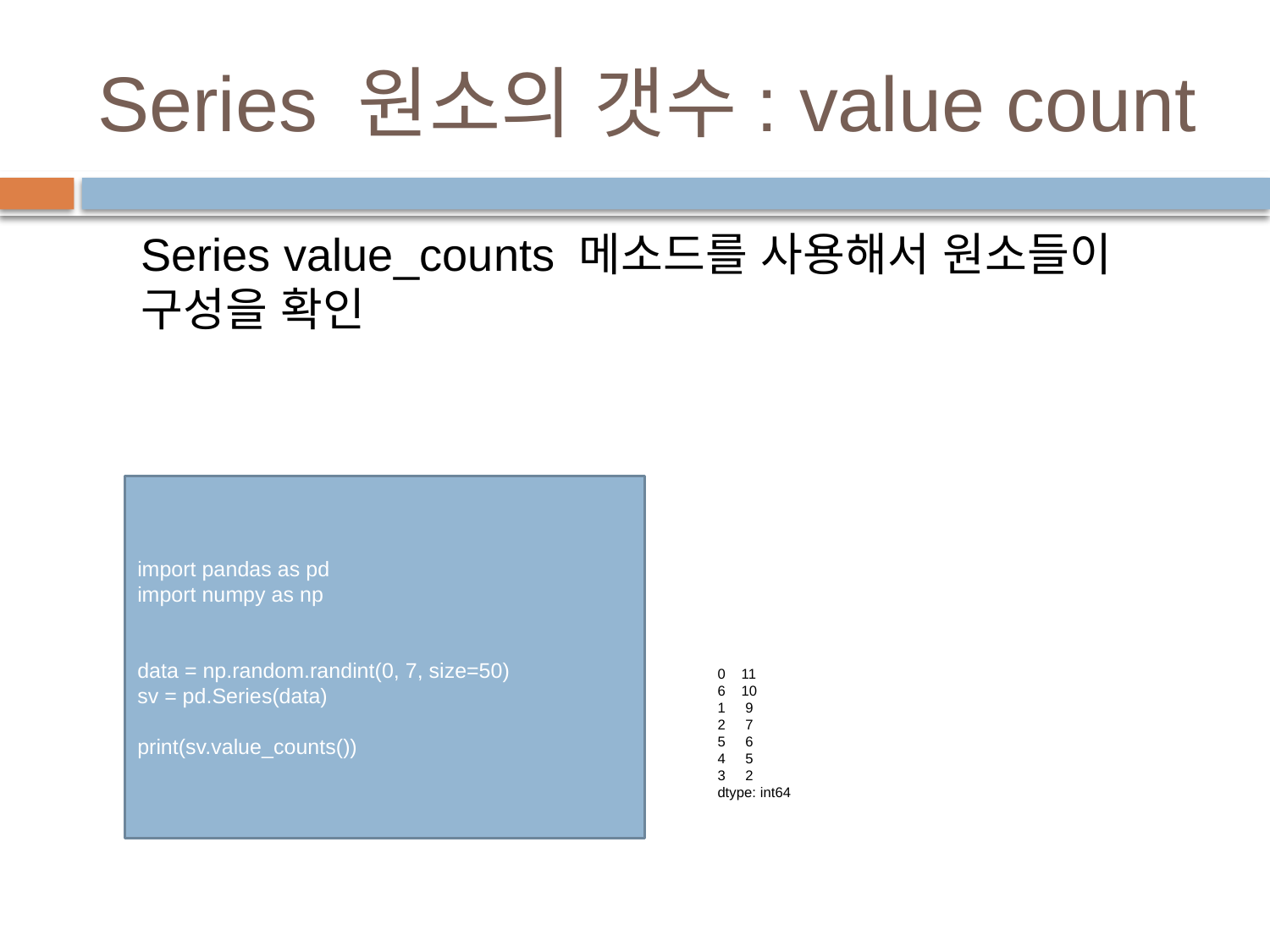

# Series 원소의 갯수: value count
Series value_counts 메소드를 사용해서 원소들이 구성을 확인
import pandas as pd
import numpy as np

data = np.random.randint(0, 7, size=50)
sv = pd.Series(data)

print(sv.value_counts())
0    11
6    10
1     9
2     7
5     6
4     5
3     2
dtype: int64